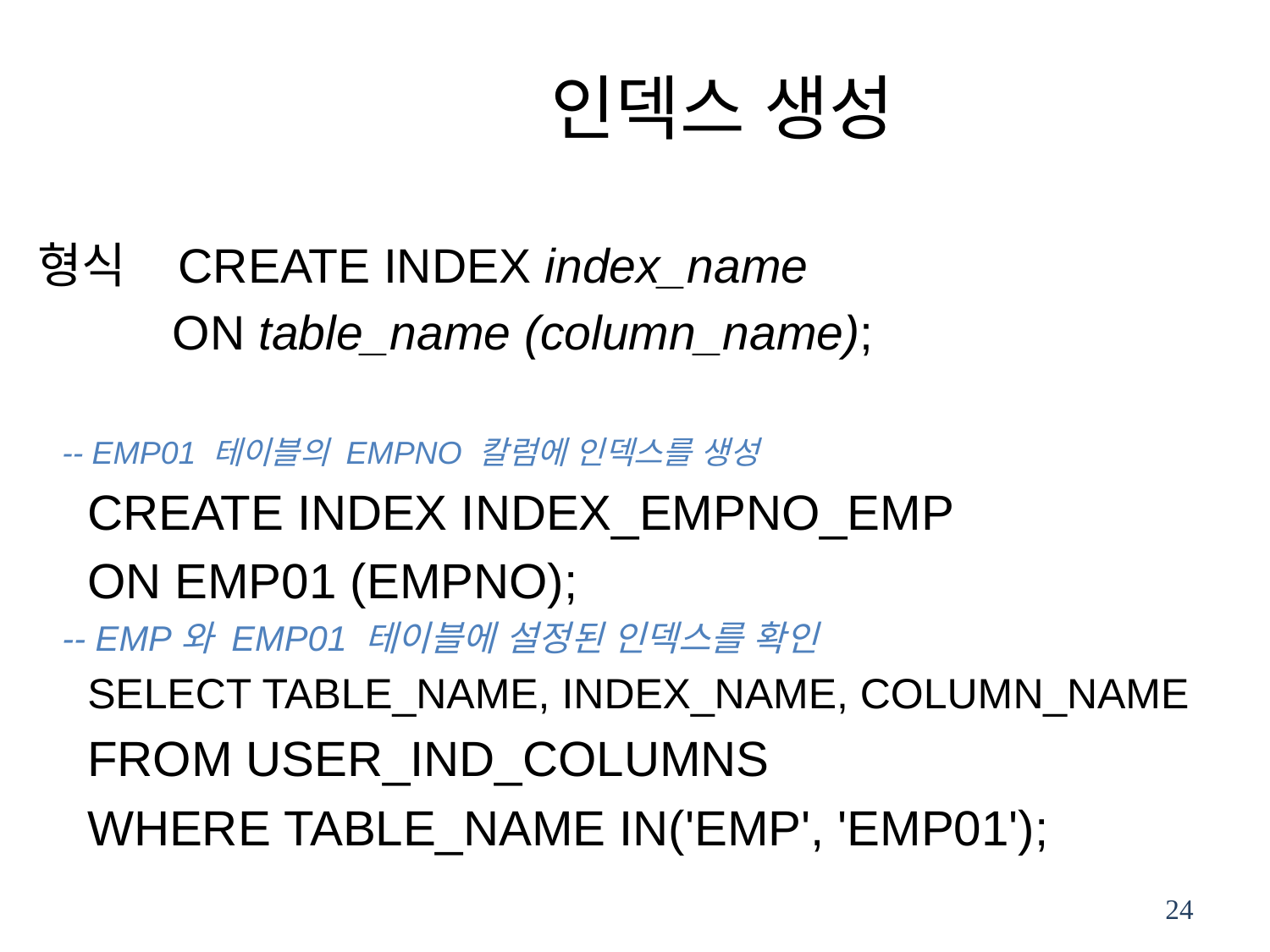

# 인덱스 생성
 형식   CREATE INDEX index_name
            ON table_name (column_name);

-- EMP01 테이블의 EMPNO 칼럼에 인덱스를 생성
CREATE INDEX INDEX_EMPNO_EMP
ON EMP01 (EMPNO);
-- EMP와 EMP01 테이블에 설정된 인덱스를 확인
SELECT TABLE_NAME, INDEX_NAME, COLUMN_NAME
FROM USER_IND_COLUMNS
WHERE TABLE_NAME IN('EMP', 'EMP01');

24